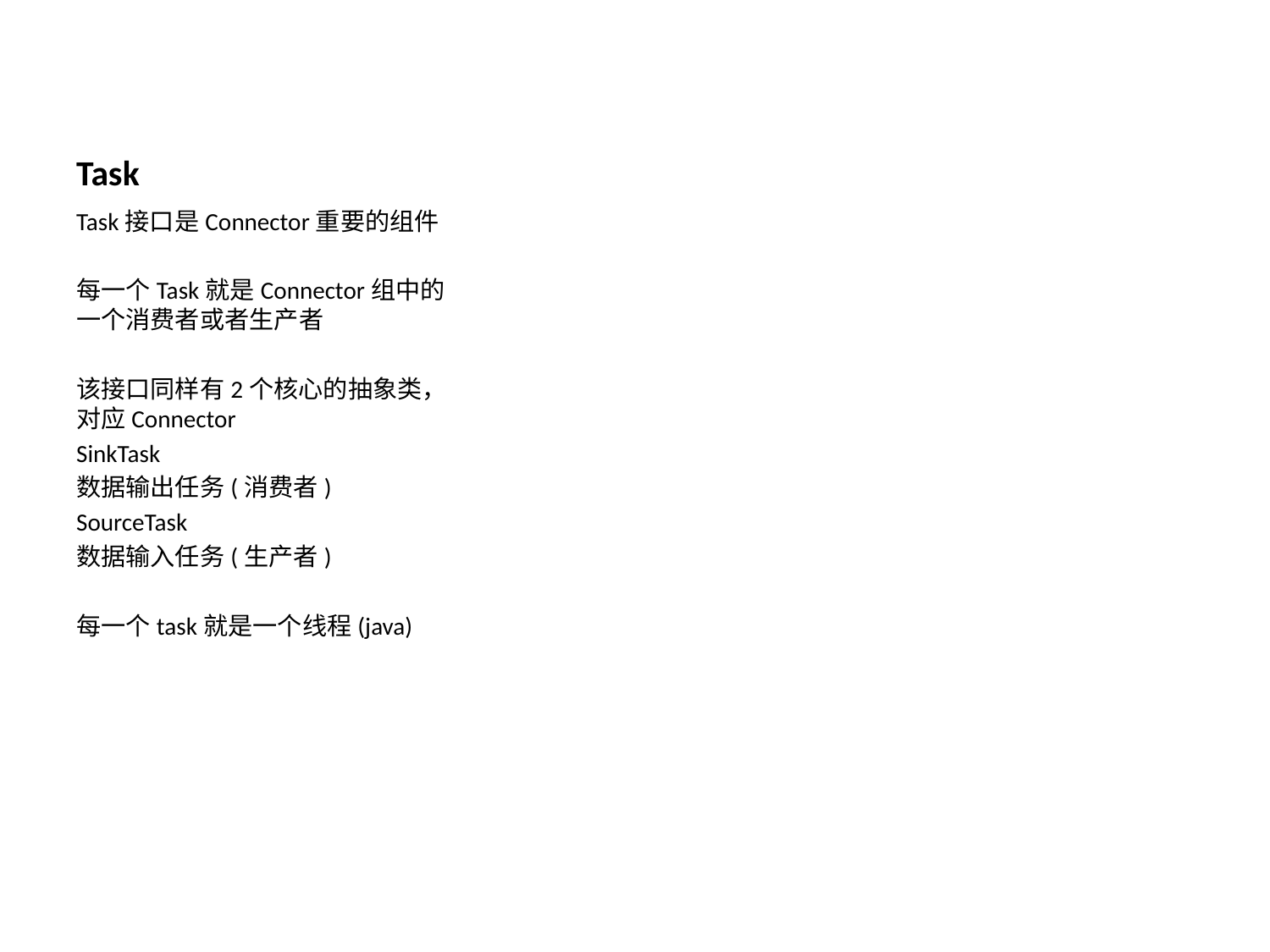

# Task

Task接口是Connector重要的组件

每一个Task就是Connector组中的一个消费者或者生产者

该接口同样有2个核心的抽象类，对应Connector
SinkTask
数据输出任务(消费者)
SourceTask
数据输入任务(生产者)

每一个task就是一个线程(java)